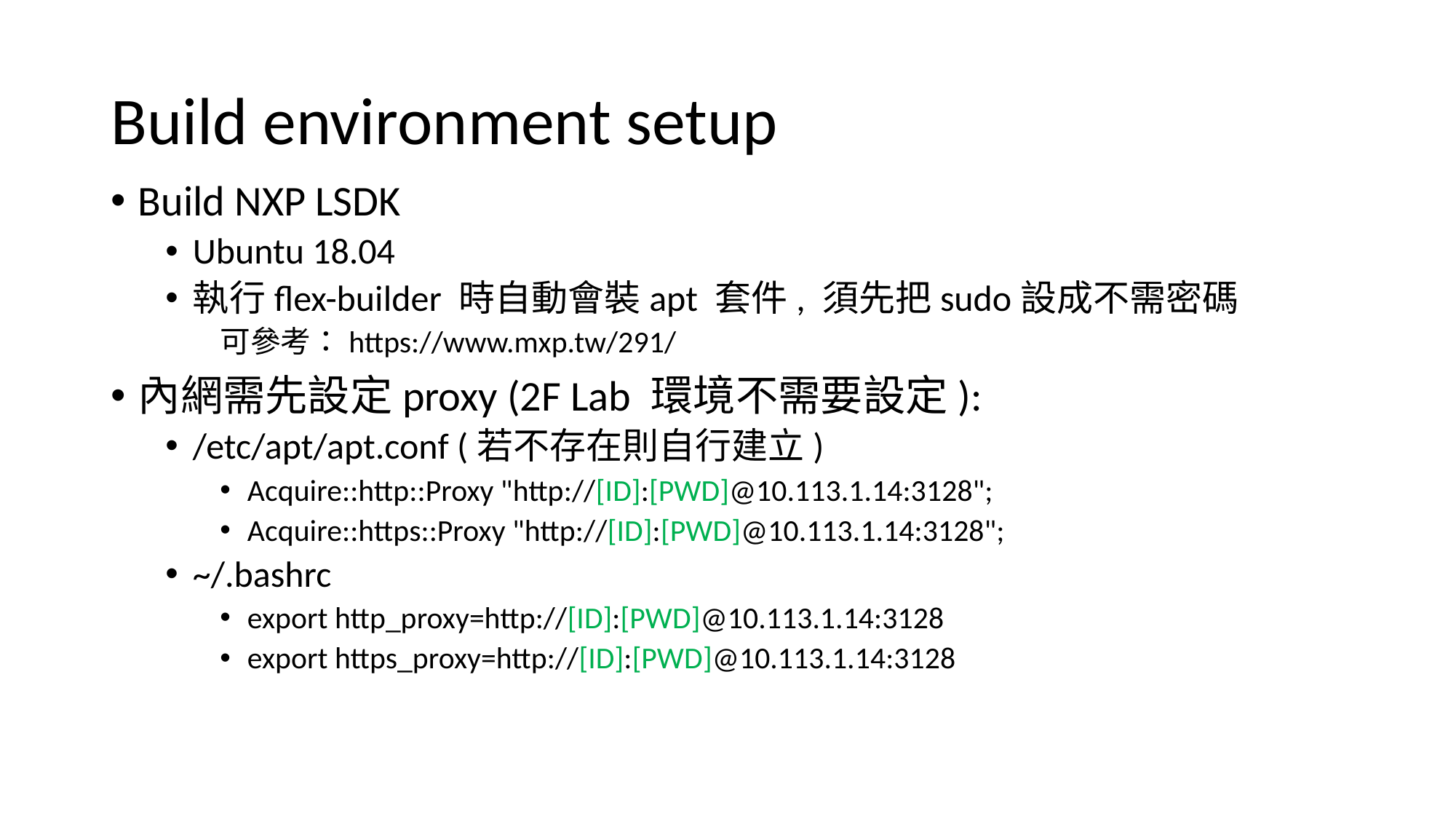

# Build environment setup
Build NXP LSDK
Ubuntu 18.04
執行flex-builder 時自動會裝apt 套件, 須先把sudo設成不需密碼
可參考：https://www.mxp.tw/291/
內網需先設定proxy (2F Lab 環境不需要設定):
/etc/apt/apt.conf (若不存在則自行建立)
Acquire::http::Proxy "http://[ID]:[PWD]@10.113.1.14:3128";
Acquire::https::Proxy "http://[ID]:[PWD]@10.113.1.14:3128";
~/.bashrc
export http_proxy=http://[ID]:[PWD]@10.113.1.14:3128
export https_proxy=http://[ID]:[PWD]@10.113.1.14:3128